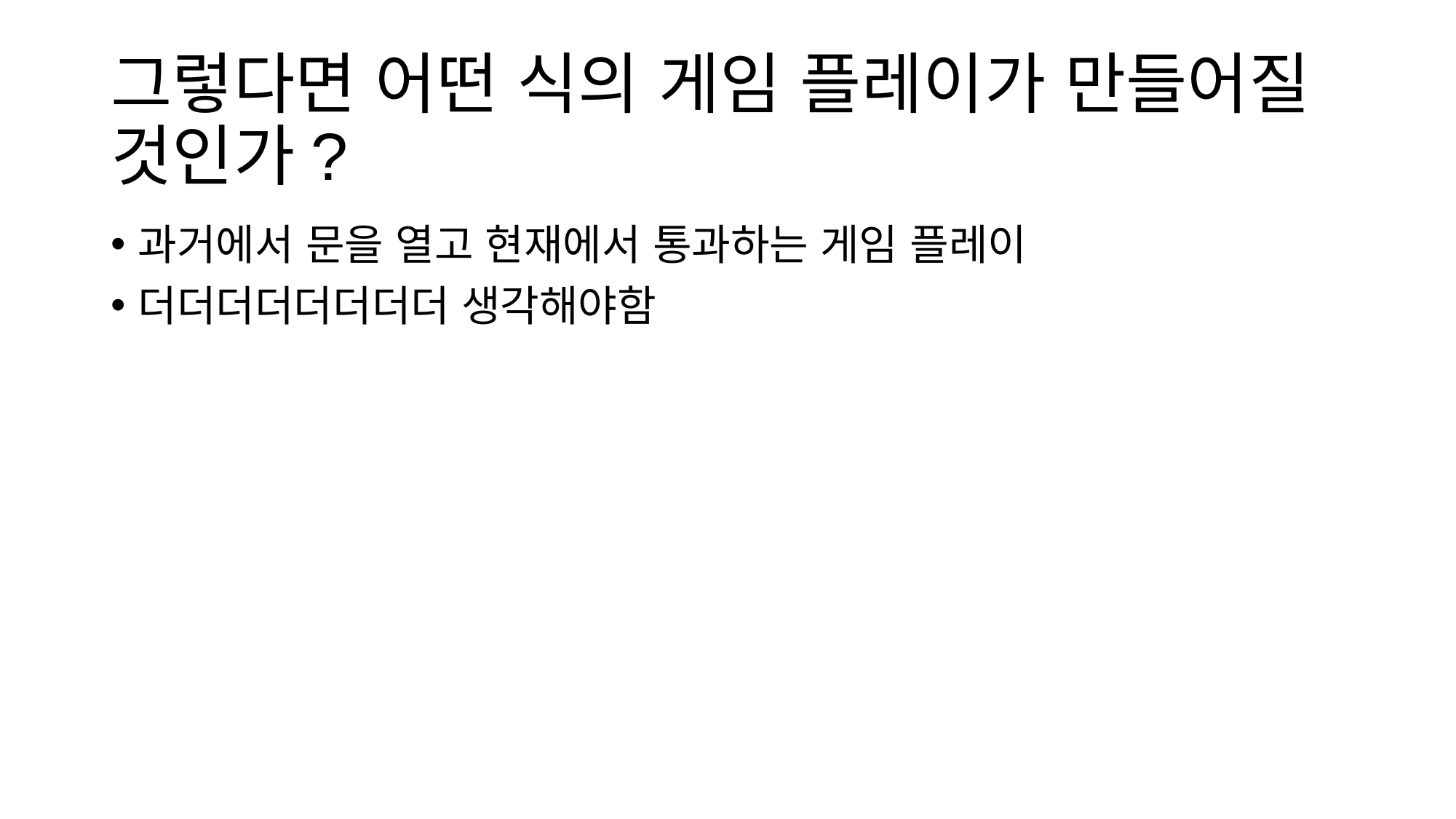

# 그렇다면 어떤 식의 게임 플레이가 만들어질 것인가?
과거에서 문을 열고 현재에서 통과하는 게임 플레이
더더더더더더더더 생각해야함